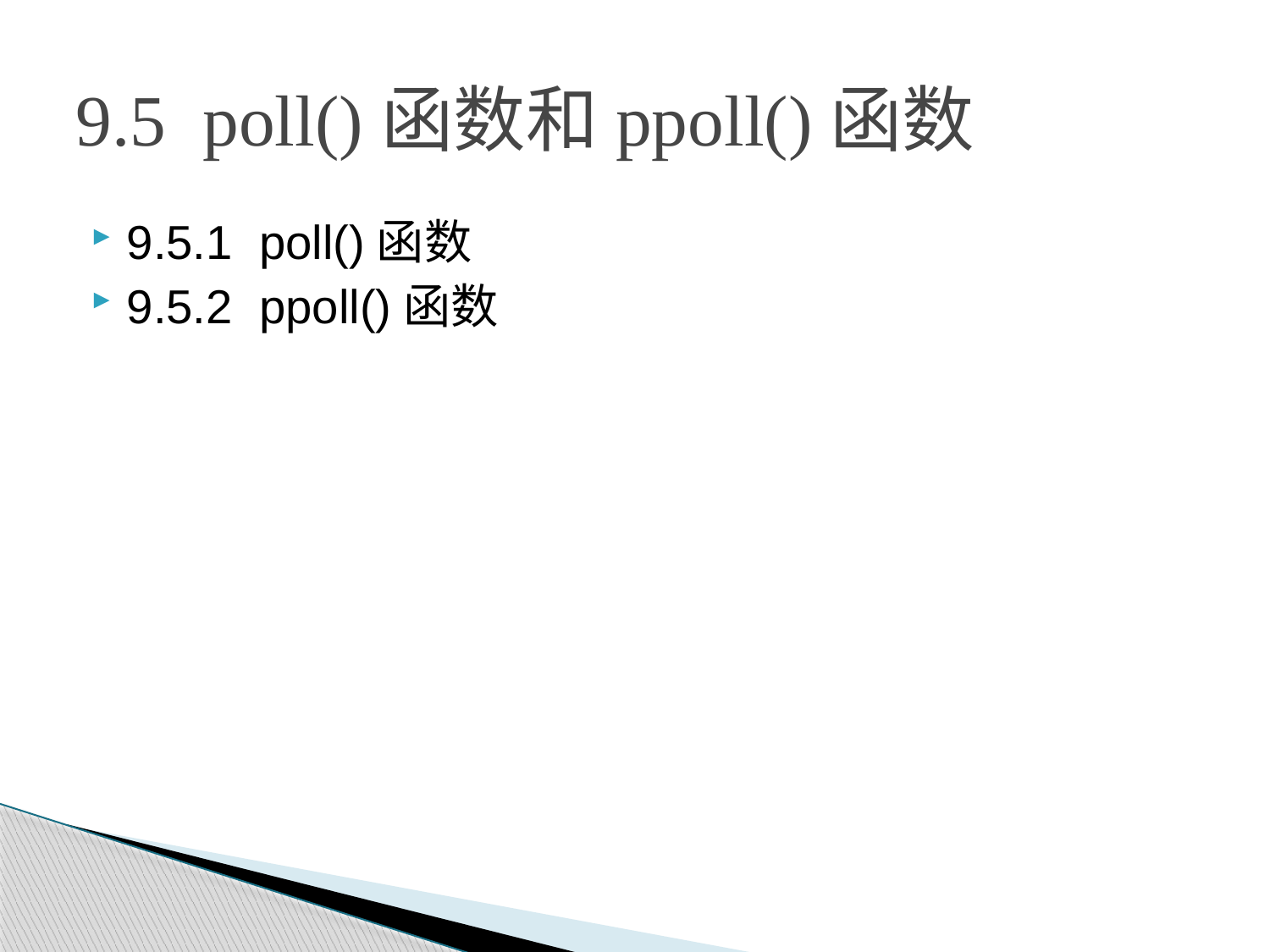

# 9.5  poll()函数和ppoll()函数
9.5.1  poll()函数
9.5.2  ppoll()函数